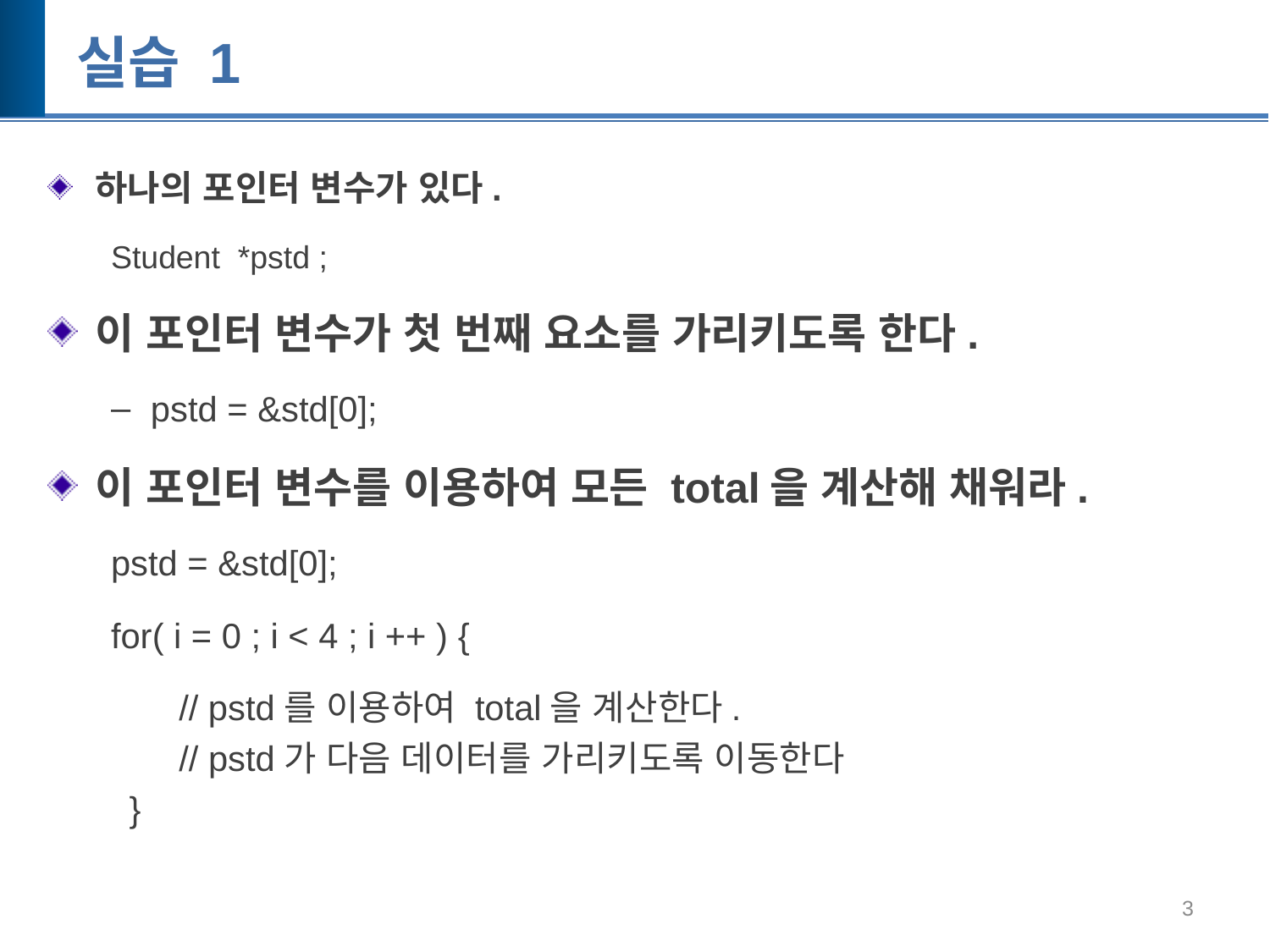

# 실습 1
하나의 포인터 변수가 있다.
Student  *pstd ;
이 포인터 변수가 첫 번째 요소를 가리키도록 한다.
pstd = &std[0];
이 포인터 변수를 이용하여 모든 total을 계산해 채워라.
pstd = &std[0];
for( i = 0 ; i < 4 ; i ++ ) {
       // pstd를 이용하여 total을 계산한다.
       // pstd가 다음 데이터를 가리키도록 이동한다
 }
3